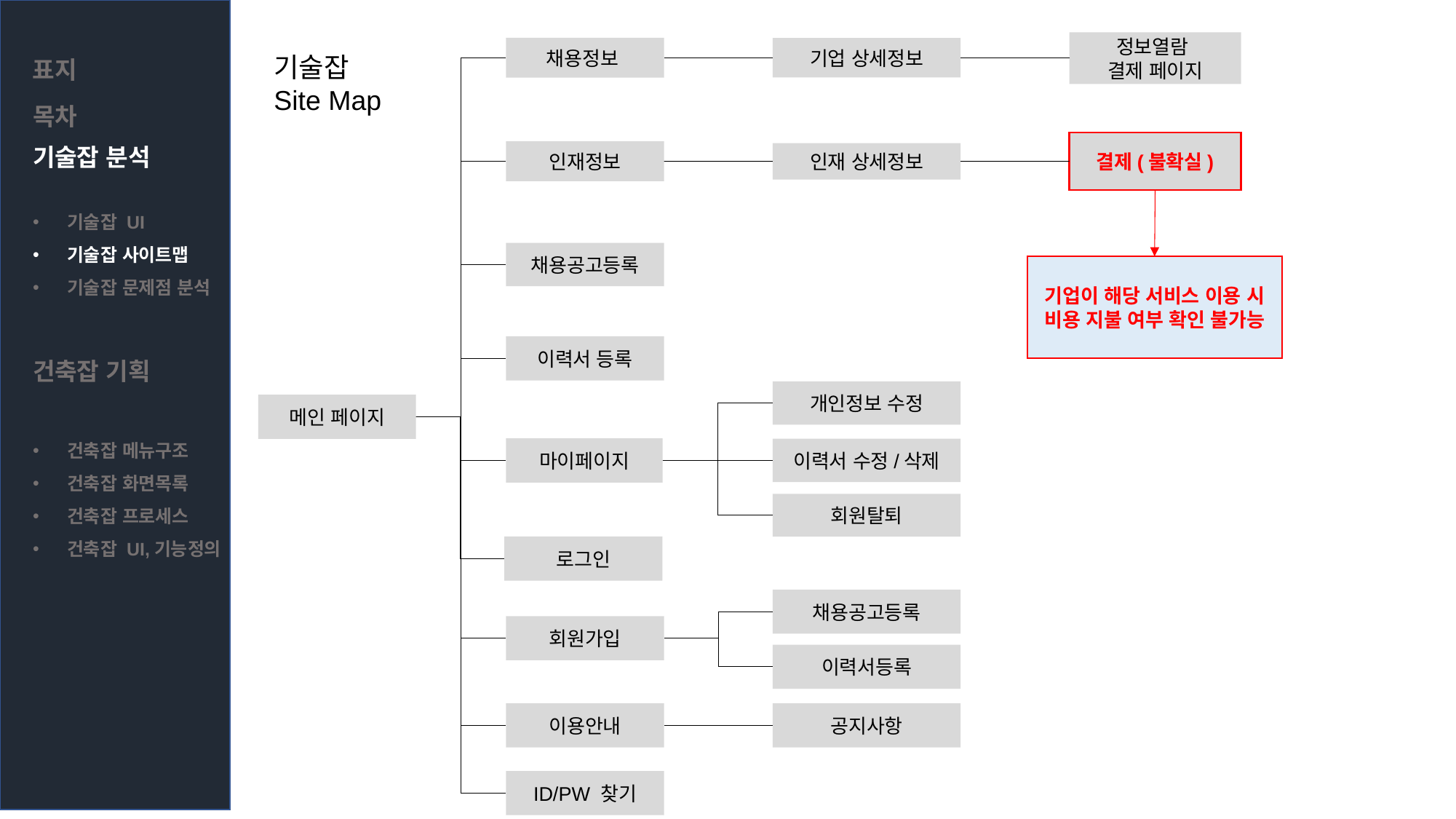

정보열람
결제 페이지
채용정보
기업 상세정보
기술잡
Site Map
표지
목차
결제(불확실)
기술잡 분석

기술잡 UI
기술잡 사이트맵
기술잡 문제점 분석

건축잡 기획

건축잡 메뉴구조
건축잡 화면목록
건축잡 프로세스
건축잡 UI,기능정의
인재정보
인재 상세정보
채용공고등록
기업이 해당 서비스 이용 시 비용 지불 여부 확인 불가능
이력서 등록
개인정보 수정
메인 페이지
마이페이지
이력서 수정/삭제
회원탈퇴
로그인
채용공고등록
회원가입
이력서등록
이용안내
공지사항
ID/PW 찾기